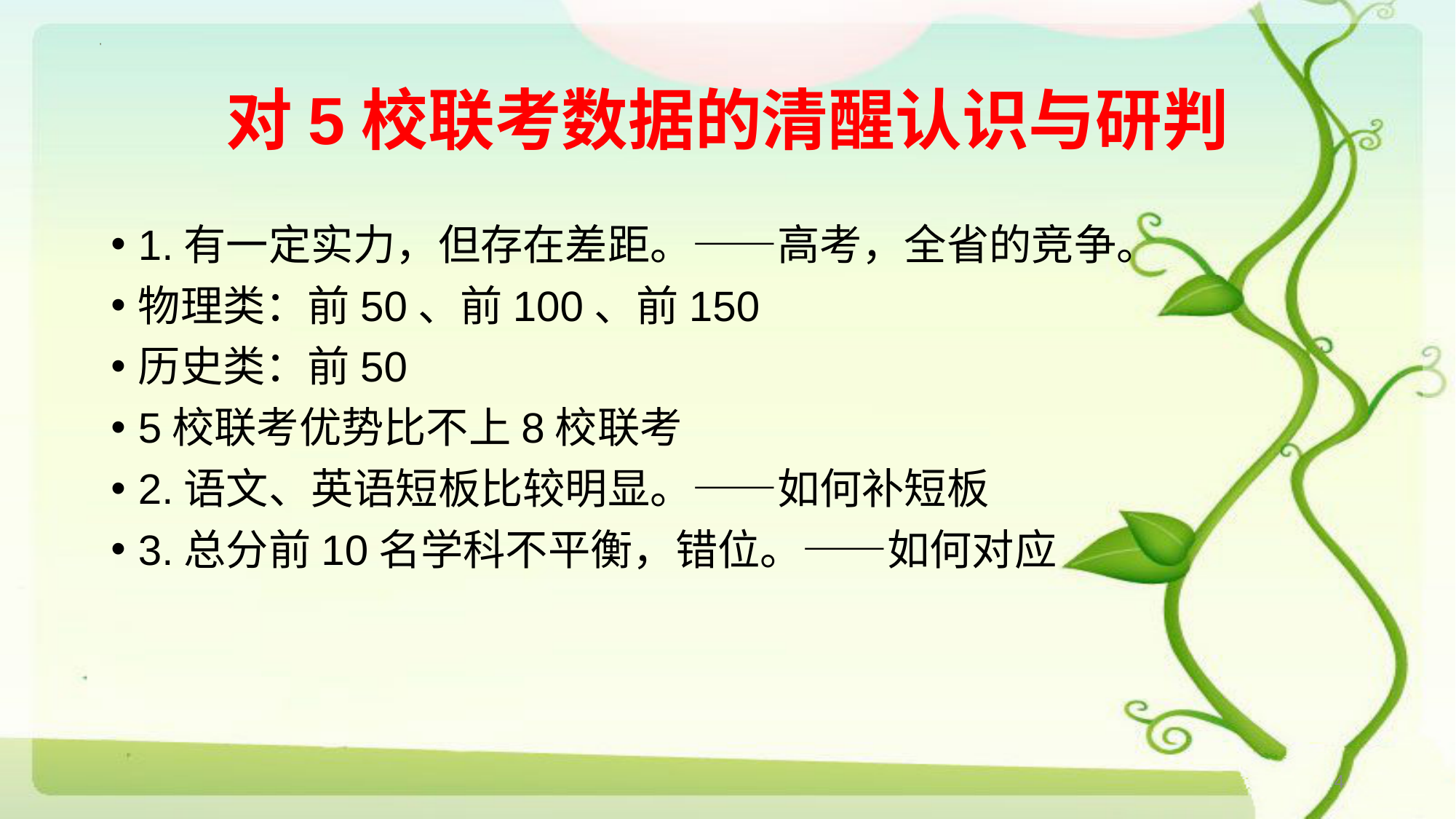

# 对5校联考数据的清醒认识与研判
1.有一定实力，但存在差距。——高考，全省的竞争。
物理类：前50、前100、前150
历史类：前50
5校联考优势比不上8校联考
2.语文、英语短板比较明显。——如何补短板
3.总分前10名学科不平衡，错位。——如何对应
4